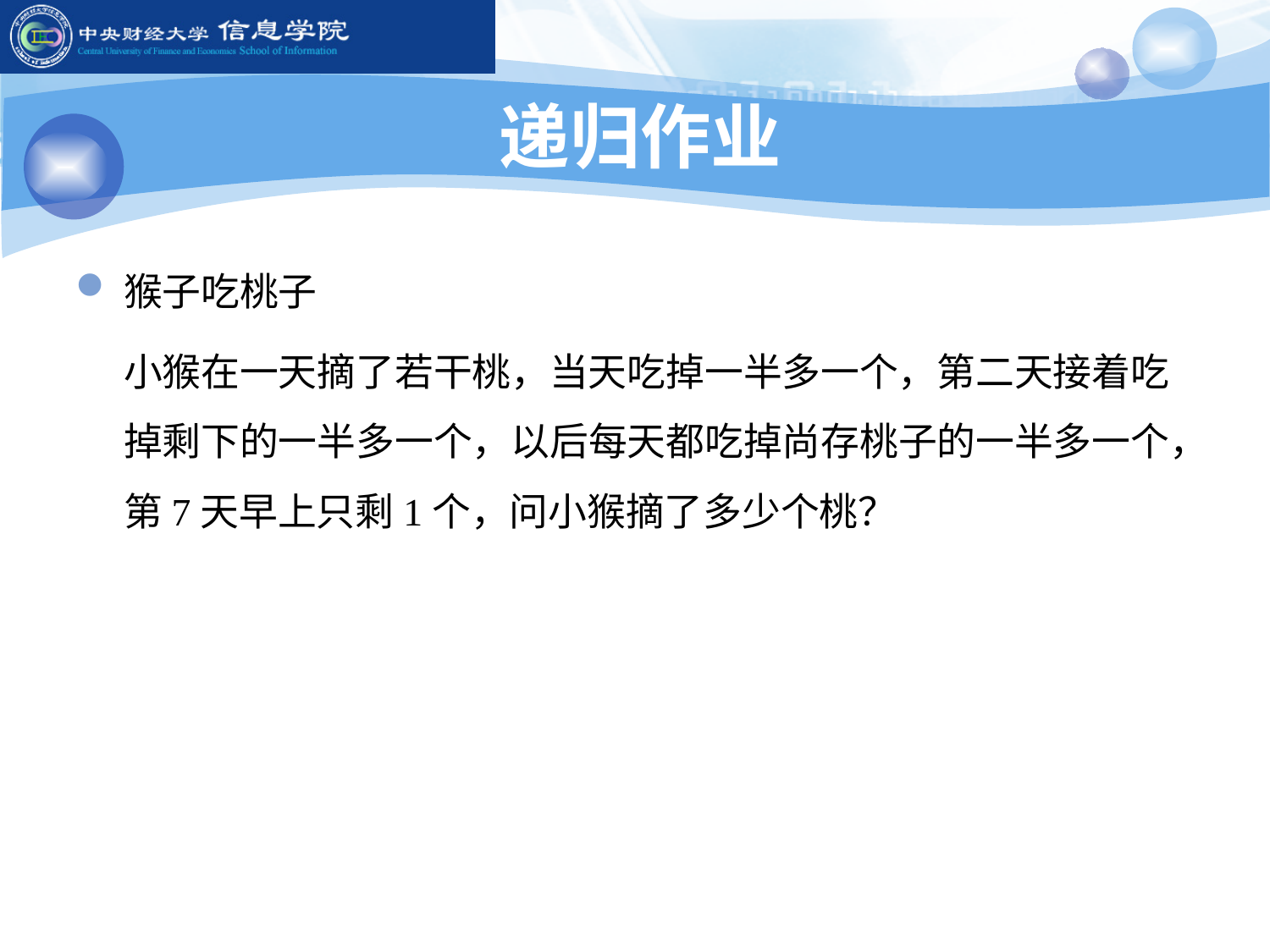

递归作业
猴子吃桃子
小猴在一天摘了若干桃，当天吃掉一半多一个，第二天接着吃掉剩下的一半多一个，以后每天都吃掉尚存桃子的一半多一个，第7天早上只剩1个，问小猴摘了多少个桃？